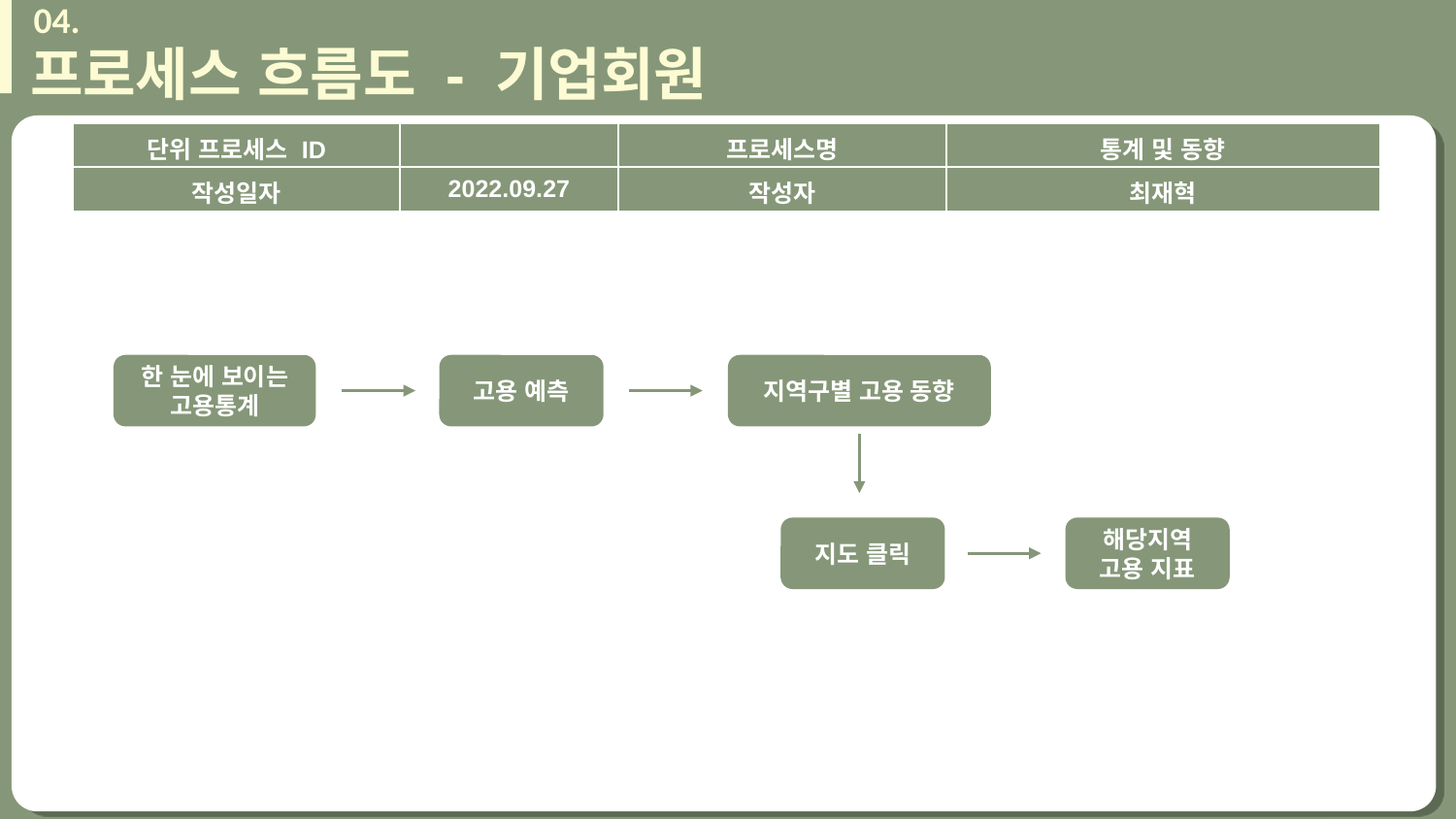

04.

프로세스 흐름도 - 기업회원
단위 프로세스 ID
| 단위 프로세스 ID |  | 프로세스명 | 통계 및 동향 |
| --- | --- | --- | --- |
| 작성일자 | 2022.09.27 | 작성자 | 최재혁 |
한 눈에 보이는 고용통계
고용 예측
지역구별 고용 동향
지도 클릭
해당지역 고용 지표